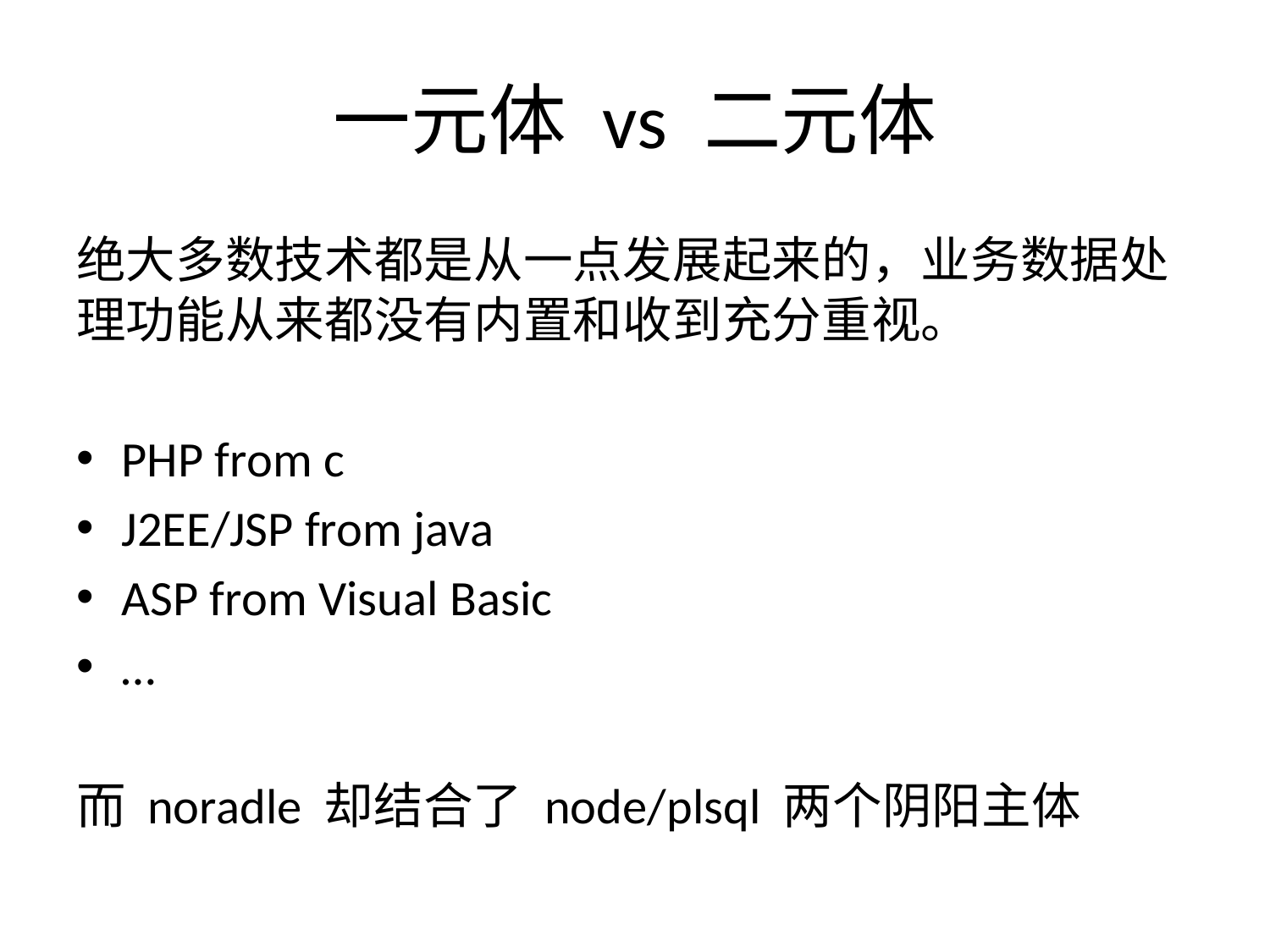

# 一元体 vs 二元体
绝大多数技术都是从一点发展起来的，业务数据处理功能从来都没有内置和收到充分重视。

PHP from c
J2EE/JSP from java
ASP from Visual Basic
…

而 noradle 却结合了 node/plsql 两个阴阳主体